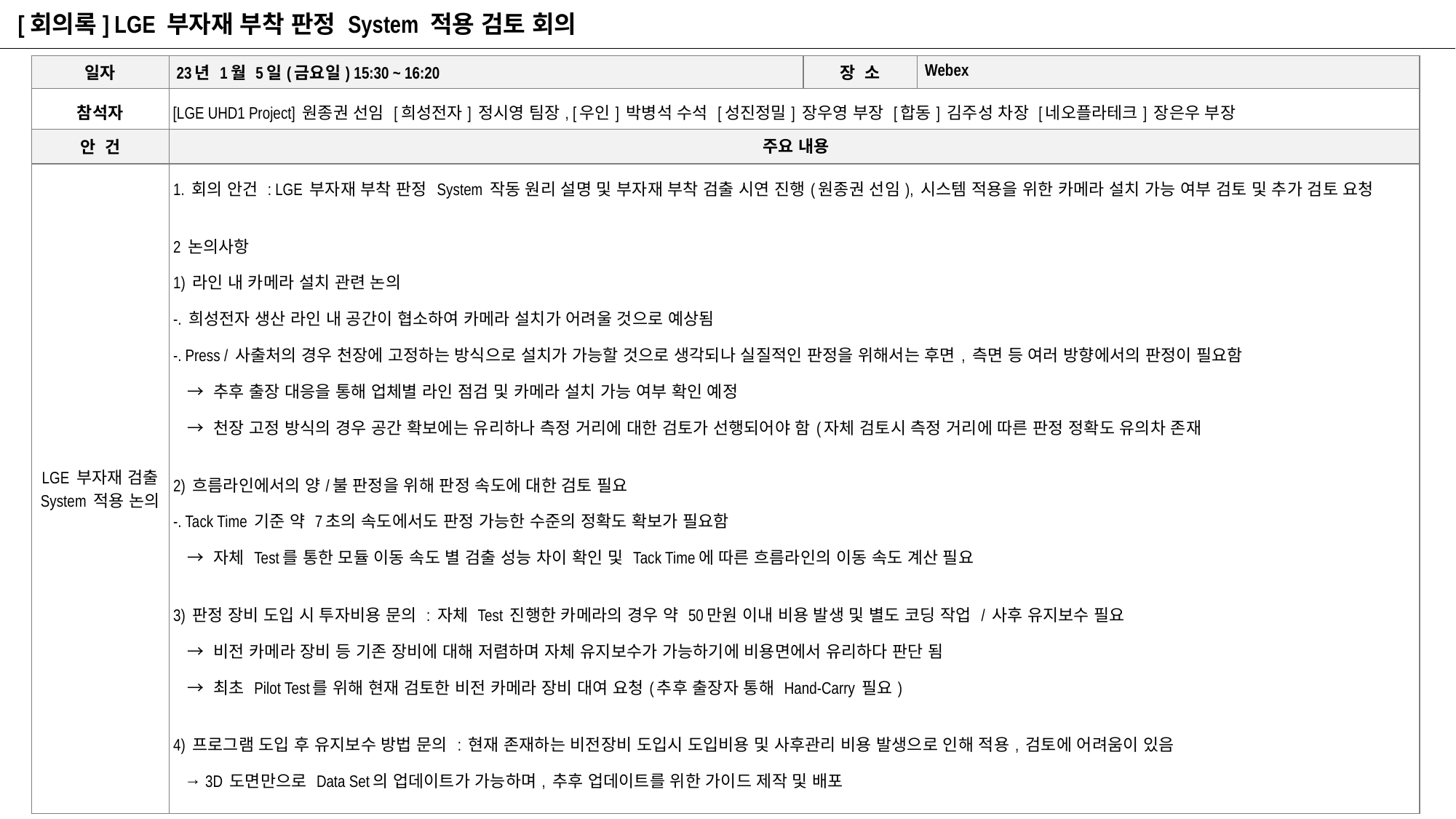

[회의록] LGE 부자재 부착 판정 System 적용 검토 회의
| 일자 | 23년 1월 5일(금요일) 15:30 ~ 16:20 | 장 소 | Webex |
| --- | --- | --- | --- |
| 참석자 | [LGE UHD1 Project] 원종권 선임 [희성전자] 정시영 팀장, [우인] 박병석 수석 [성진정밀] 장우영 부장 [합동] 김주성 차장 [네오플라테크] 장은우 부장 |  |  |
| 안 건 | 주요 내용 |  |  |
| LGE 부자재 검출 System 적용 논의 | 1. 회의 안건 : LGE 부자재 부착 판정 System 작동 원리 설명 및 부자재 부착 검출 시연 진행(원종권 선임), 시스템 적용을 위한 카메라 설치 가능 여부 검토 및 추가 검토 요청 2 논의사항 1) 라인 내 카메라 설치 관련 논의 -. 희성전자 생산 라인 내 공간이 협소하여 카메라 설치가 어려울 것으로 예상됨 -. Press / 사출처의 경우 천장에 고정하는 방식으로 설치가 가능할 것으로 생각되나 실질적인 판정을 위해서는 후면, 측면 등 여러 방향에서의 판정이 필요함 → 추후 출장 대응을 통해 업체별 라인 점검 및 카메라 설치 가능 여부 확인 예정 → 천장 고정 방식의 경우 공간 확보에는 유리하나 측정 거리에 대한 검토가 선행되어야 함(자체 검토시 측정 거리에 따른 판정 정확도 유의차 존재 2) 흐름라인에서의 양/불 판정을 위해 판정 속도에 대한 검토 필요 -. Tack Time 기준 약 7초의 속도에서도 판정 가능한 수준의 정확도 확보가 필요함 → 자체 Test를 통한 모듈 이동 속도 별 검출 성능 차이 확인 및 Tack Time에 따른 흐름라인의 이동 속도 계산 필요 3) 판정 장비 도입 시 투자비용 문의 : 자체 Test 진행한 카메라의 경우 약 50만원 이내 비용 발생 및 별도 코딩 작업 / 사후 유지보수 필요 → 비전 카메라 장비 등 기존 장비에 대해 저렴하며 자체 유지보수가 가능하기에 비용면에서 유리하다 판단 됨 → 최초 Pilot Test를 위해 현재 검토한 비전 카메라 장비 대여 요청(추후 출장자 통해 Hand-Carry 필요) 4) 프로그램 도입 후 유지보수 방법 문의 : 현재 존재하는 비전장비 도입시 도입비용 및 사후관리 비용 발생으로 인해 적용, 검토에 어려움이 있음 → 3D 도면만으로 Data Set의 업데이트가 가능하며, 추후 업데이트를 위한 가이드 제작 및 배포 5) 실질적인 양불 판정 시스템의 적용을 위해 단순 판정만이 아닌, 불량 발생시 컨베이어 라인의 정지 등 부가적인 기능 추가 요청 : → 단기간에 추가하기는 어려운 가능이며, 장기 개선안으로 검토 |  |  |